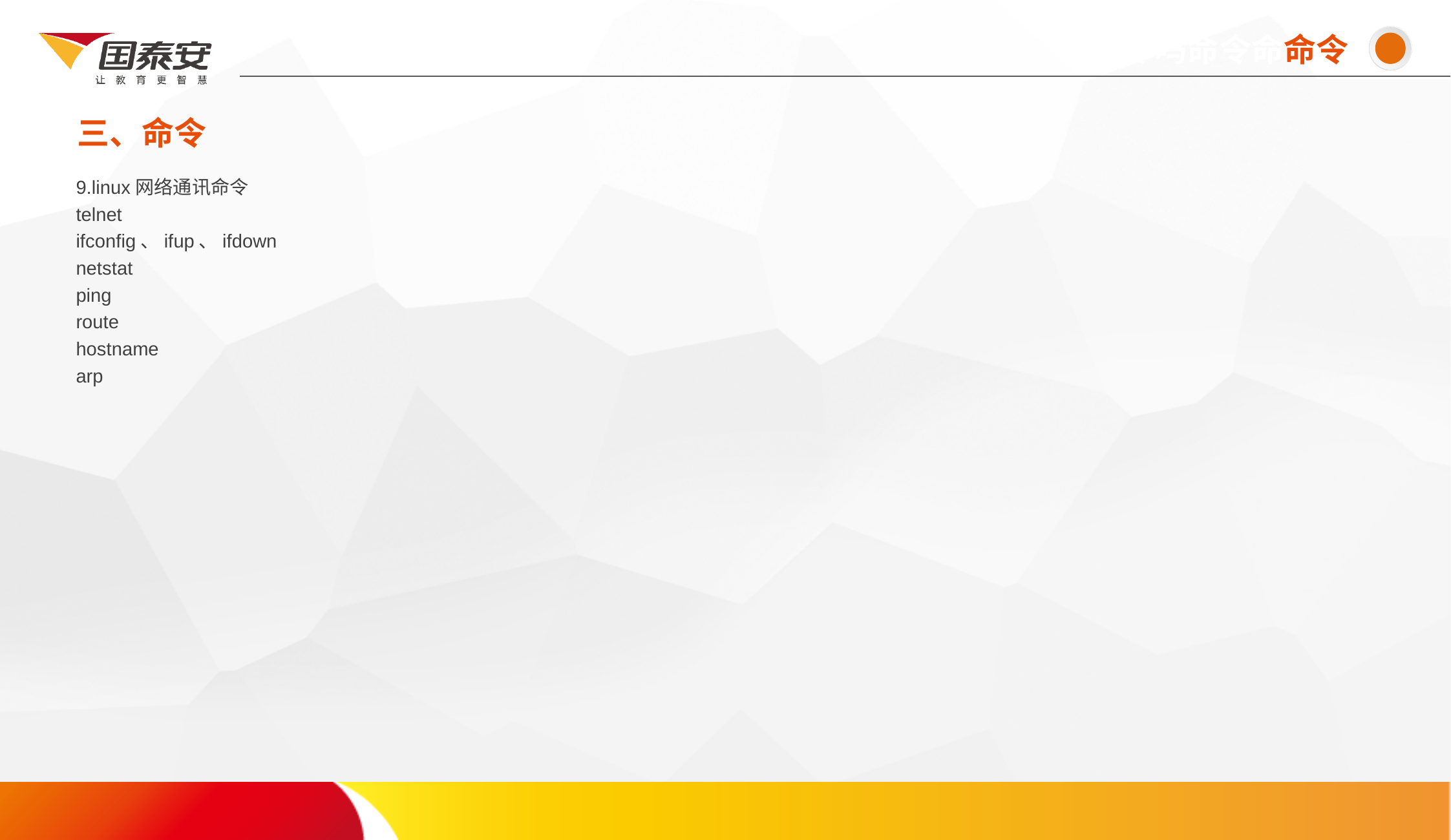

命令吗命令命命令
三、命令

# 9.linux网络通讯命令 telnet ifconfig、ifup、ifdown netstat ping route hostname arp